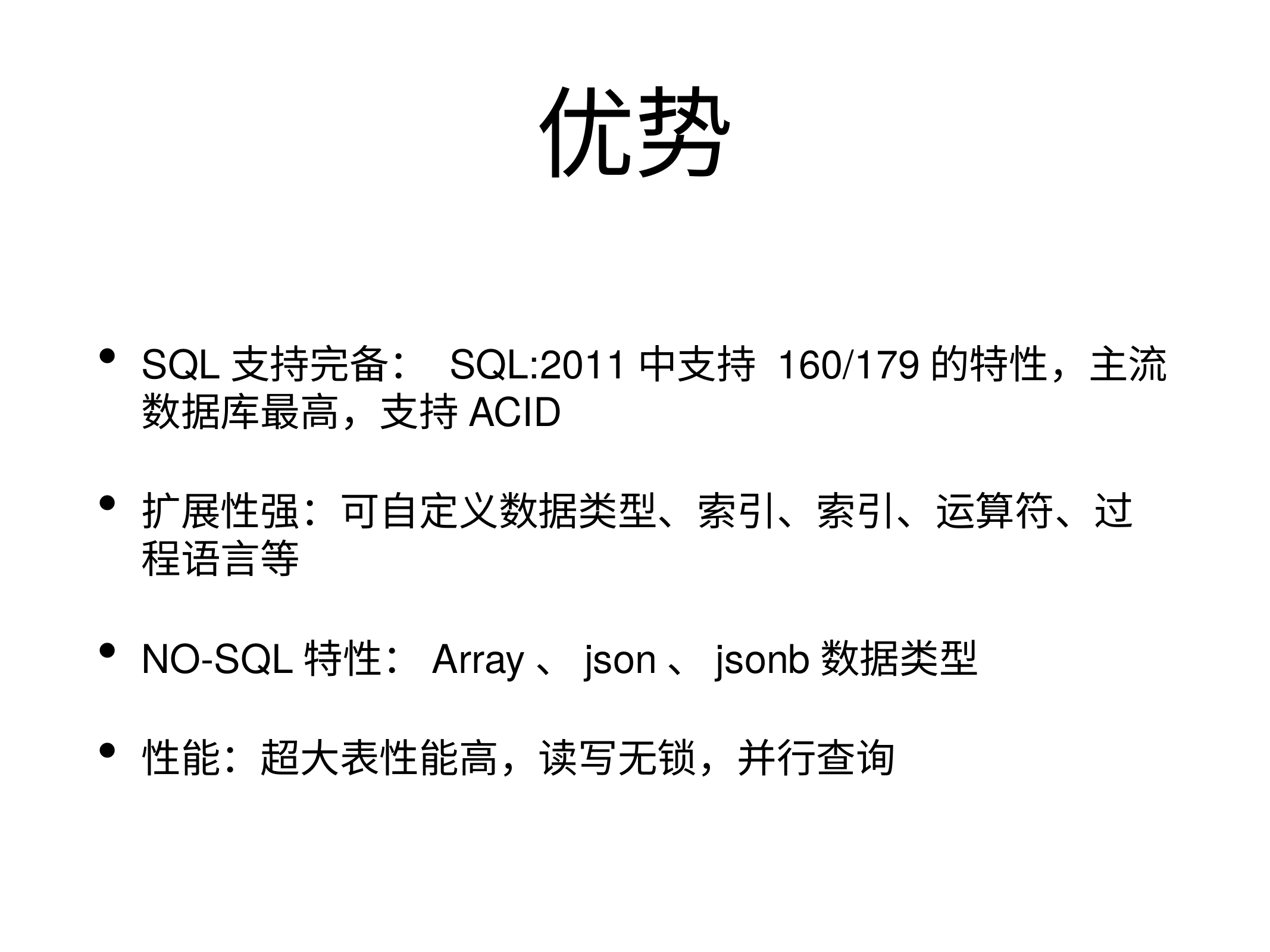

# 优势
SQL支持完备： SQL:2011中支持 160/179的特性，主流数据库最高，支持ACID
扩展性强：可自定义数据类型、索引、索引、运算符、过程语言等
NO-SQL特性：Array、json、jsonb数据类型
性能：超大表性能高，读写无锁，并行查询